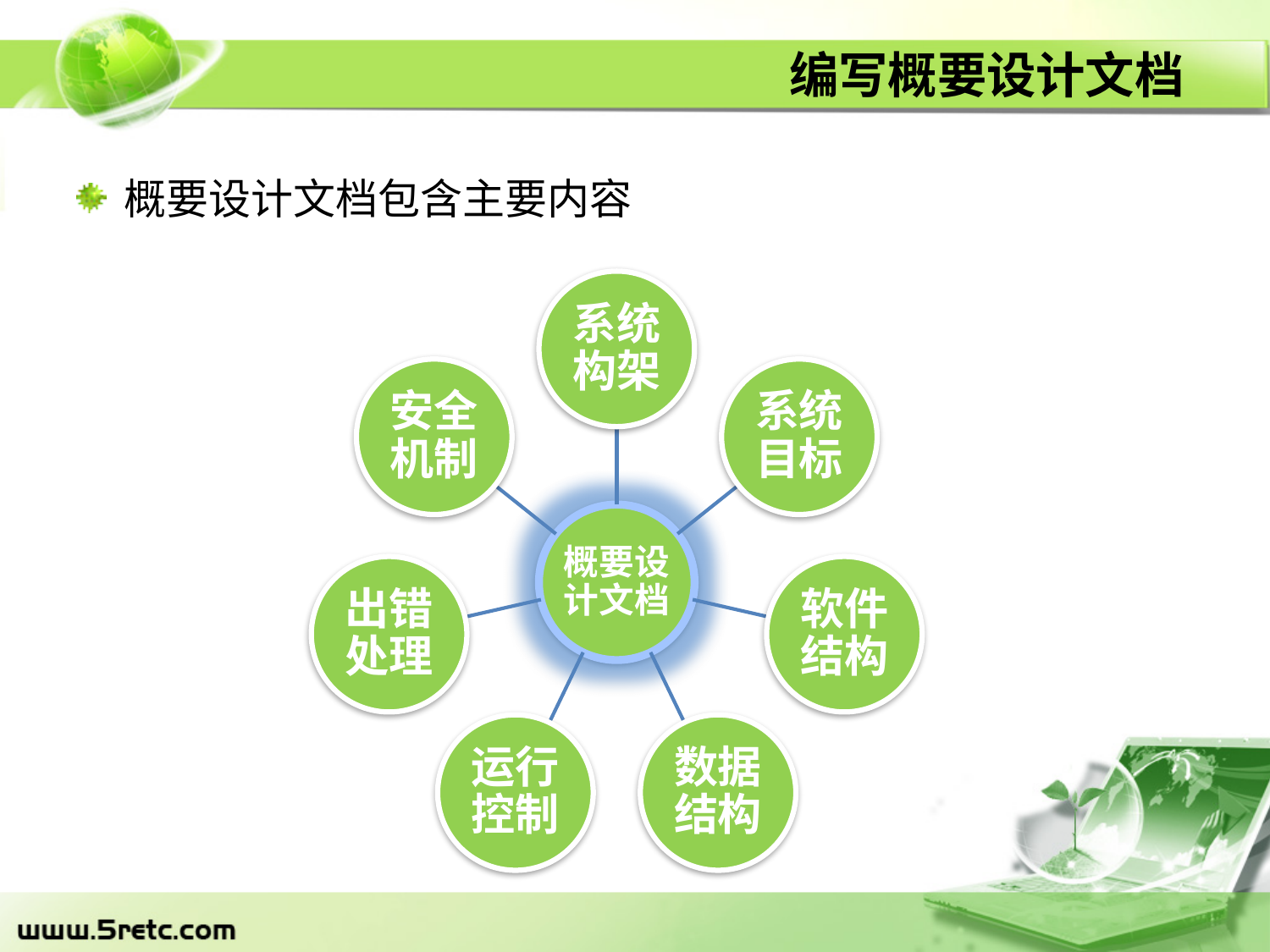

# 编写概要设计文档
概要设计文档包含主要内容

概要设计文档

系统构架

系统目标

软件结构

数据结构

运行控制

出错处理

安全机制